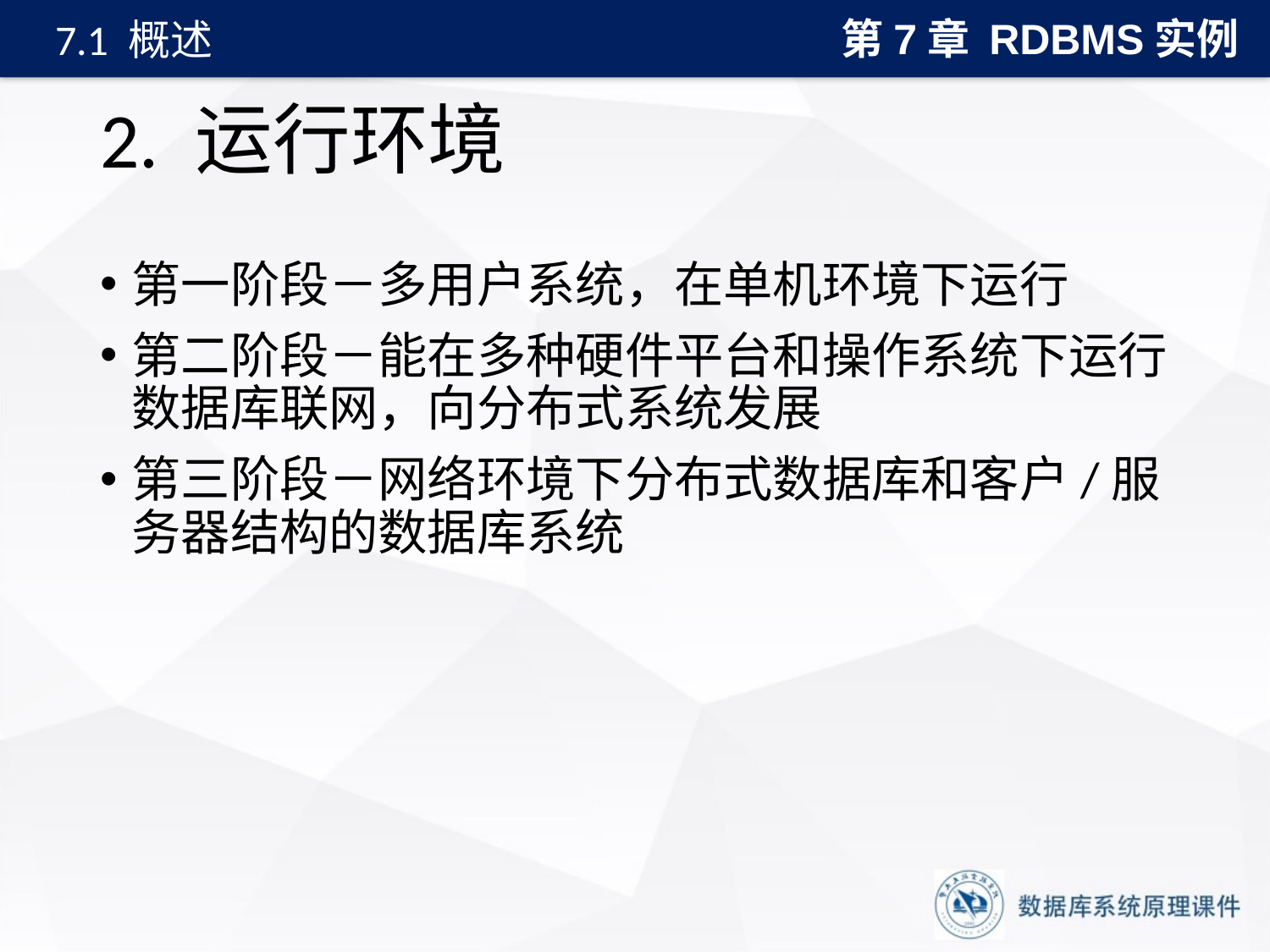

第7章 RDBMS实例
7.1 概述
# 2. 运行环境
第一阶段－多用户系统，在单机环境下运行
第二阶段－能在多种硬件平台和操作系统下运行数据库联网，向分布式系统发展
第三阶段－网络环境下分布式数据库和客户/服务器结构的数据库系统